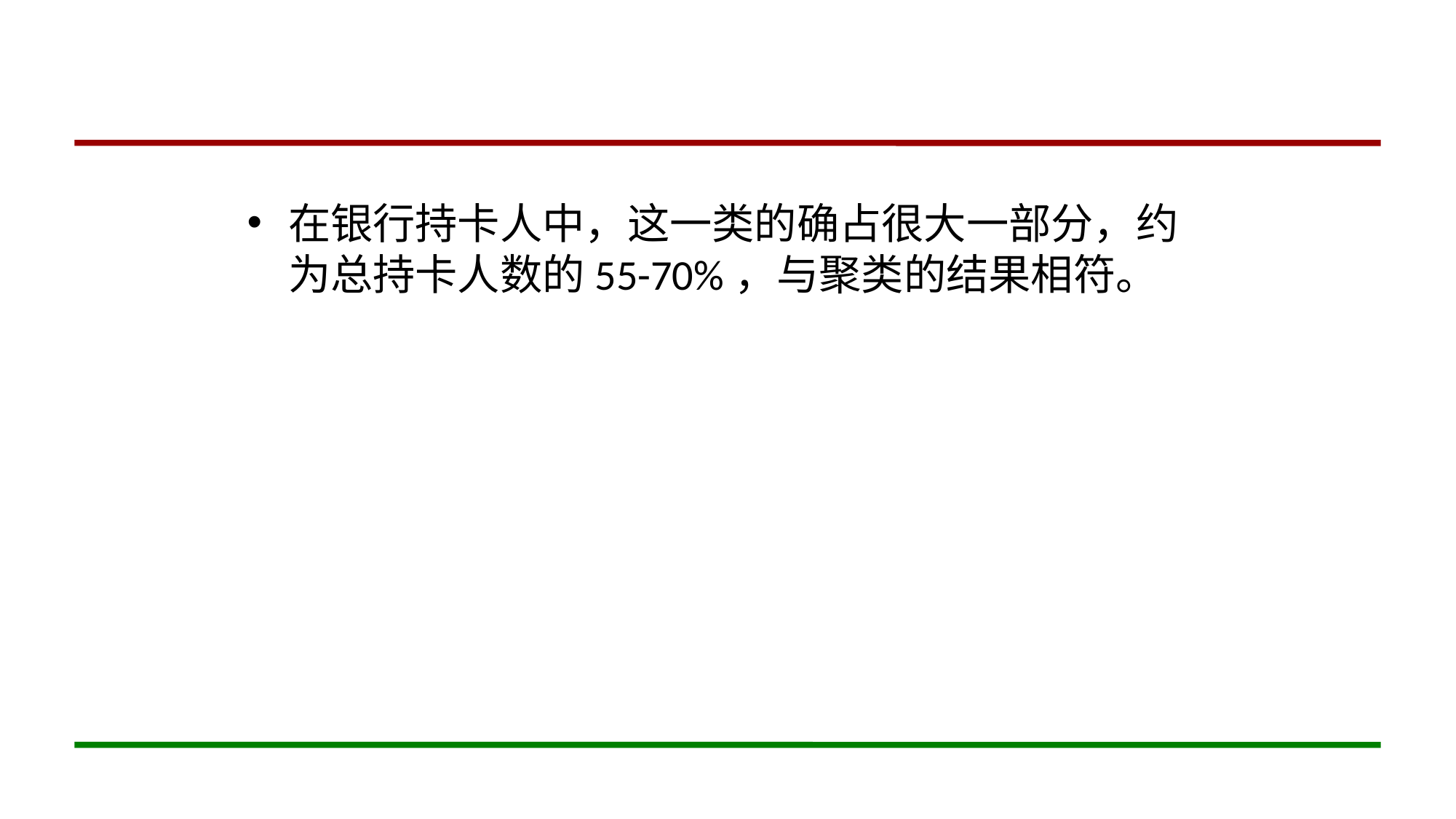

在银行持卡人中，这一类的确占很大一部分，约为总持卡人数的55-70%，与聚类的结果相符。